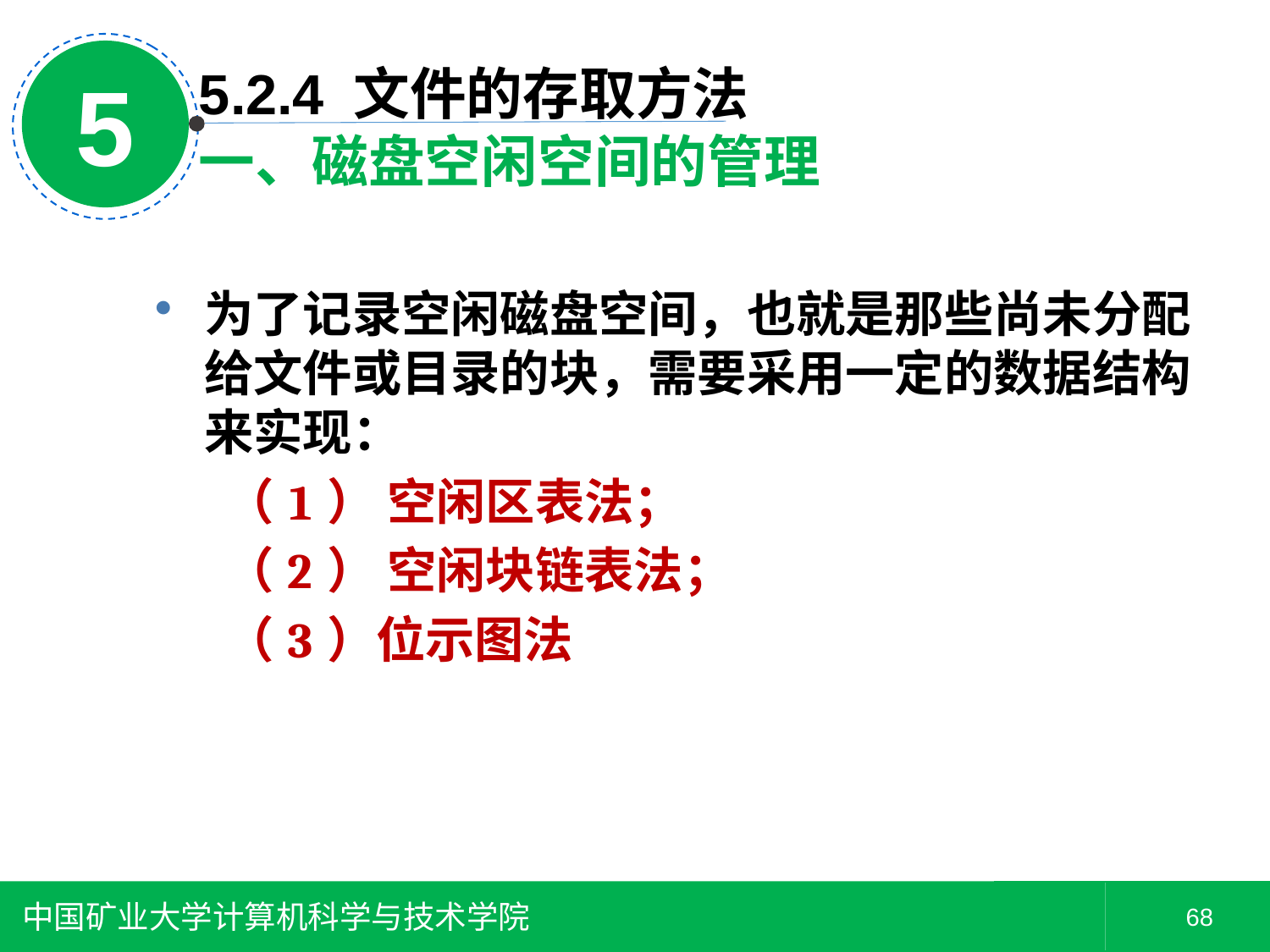

5
5.2.4 文件的存取方法
一、磁盘空闲空间的管理

为了记录空闲磁盘空间，也就是那些尚未分配给文件或目录的块，需要采用一定的数据结构来实现：
     （1） 空闲区表法；
     （2） 空闲块链表法；
     （3）位示图法